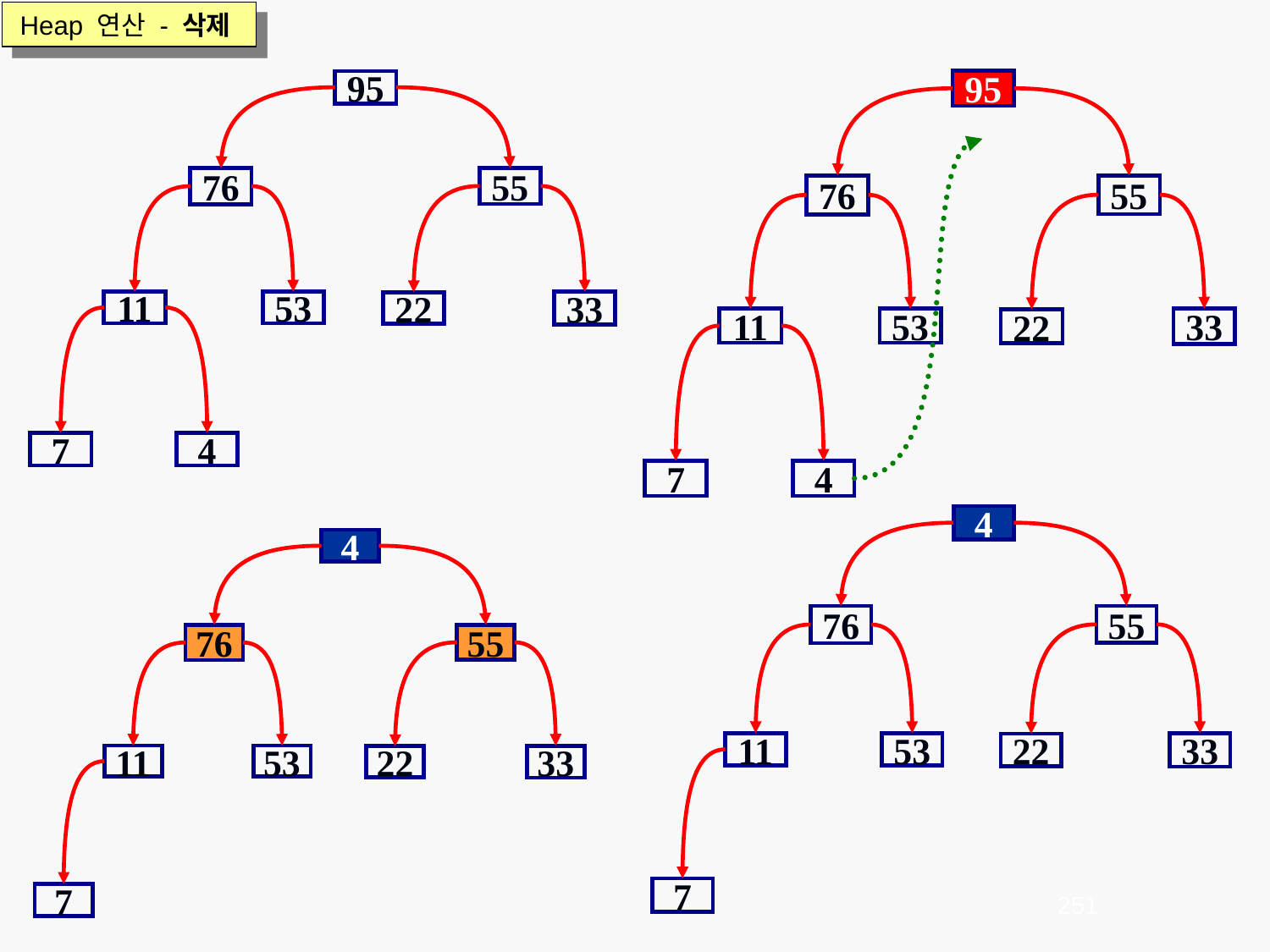

Heap 연산 - 삭제
95
76
55
11
53
33
22
7
4
95
76
55
11
53
33
22
7
4
4
76
55
11
53
33
22
7
4
76
55
11
53
33
22
7
251